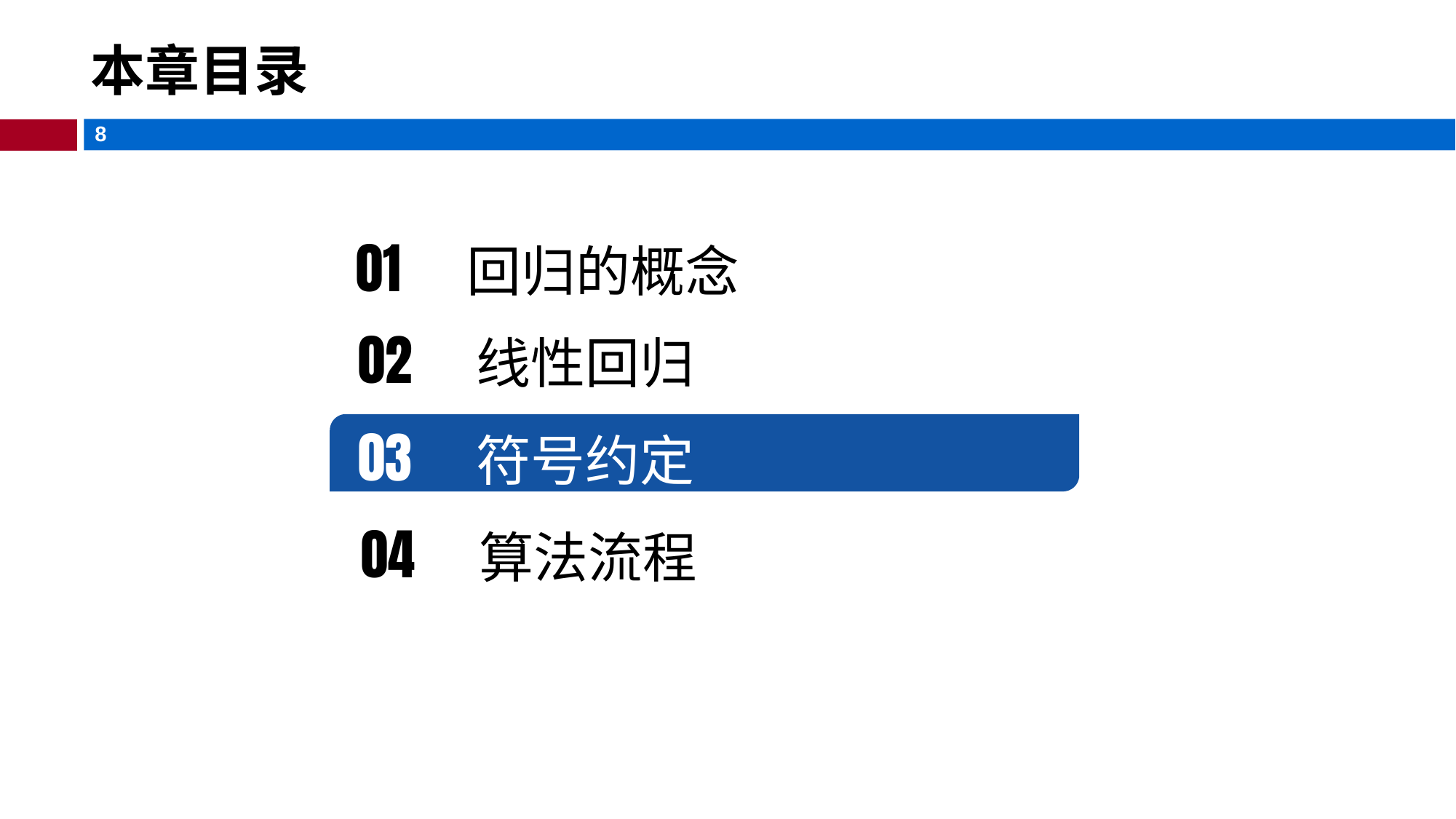

# 本章目录
01    回归的概念
02    线性回归

03    符号约定
04    算法流程